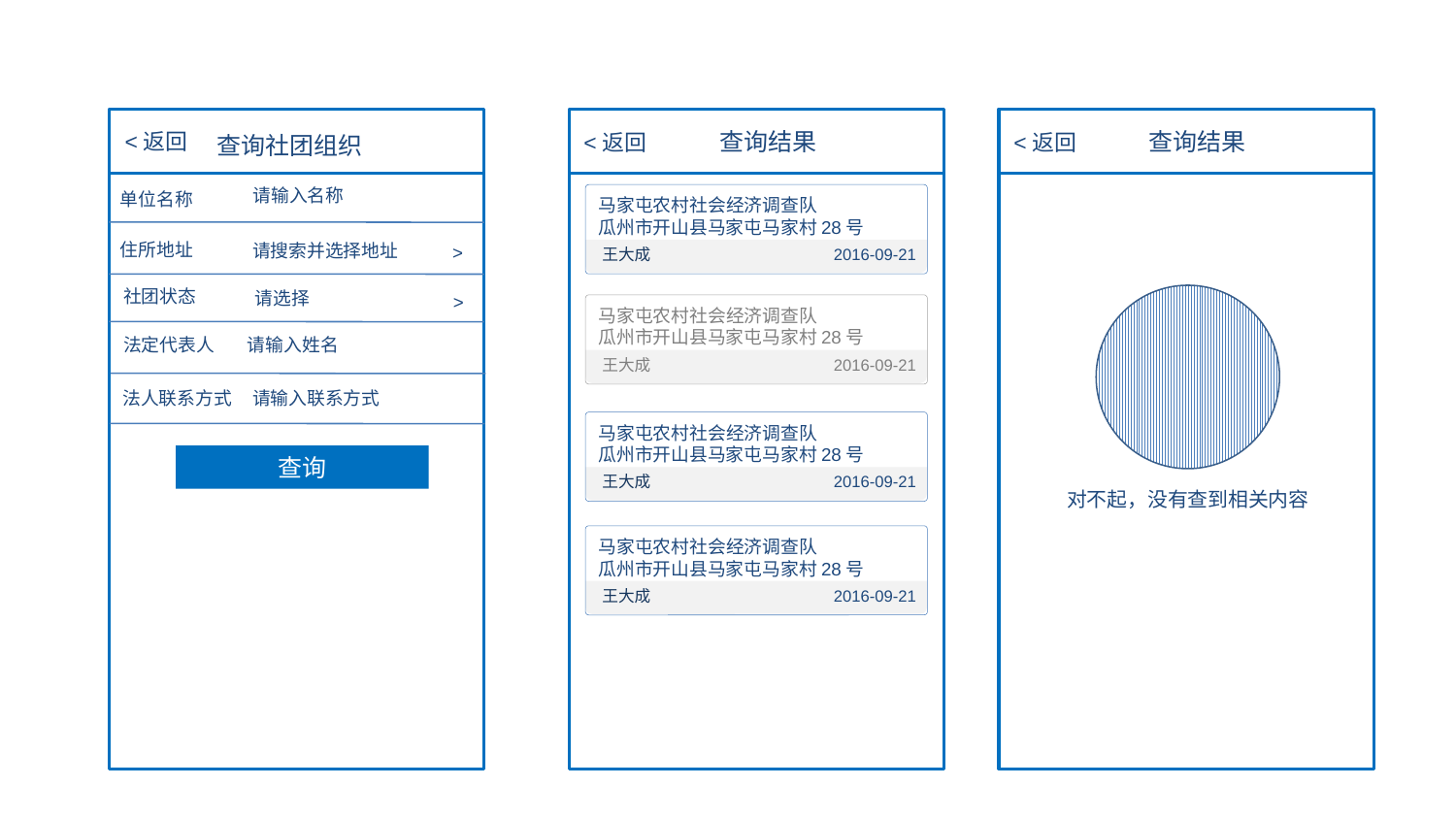

查询社团组织

查询结果
查询结果
<返回
<返回
<返回
请输入名称

单位名称
马家屯农村社会经济调查队
瓜州市开山县马家屯马家村28号
住所地址
请搜索并选择地址

                             >
    >
王大成
2016-09-21

社团状态
请选择
    >

马家屯农村社会经济调查队
瓜州市开山县马家屯马家村28号
法定代表人        请输入姓名

王大成
2016-09-21
法人联系方式     请输入联系方式

马家屯农村社会经济调查队
瓜州市开山县马家屯马家村28号
查询

王大成
2016-09-21
对不起，没有查到相关内容

马家屯农村社会经济调查队
瓜州市开山县马家屯马家村28号

王大成
2016-09-21